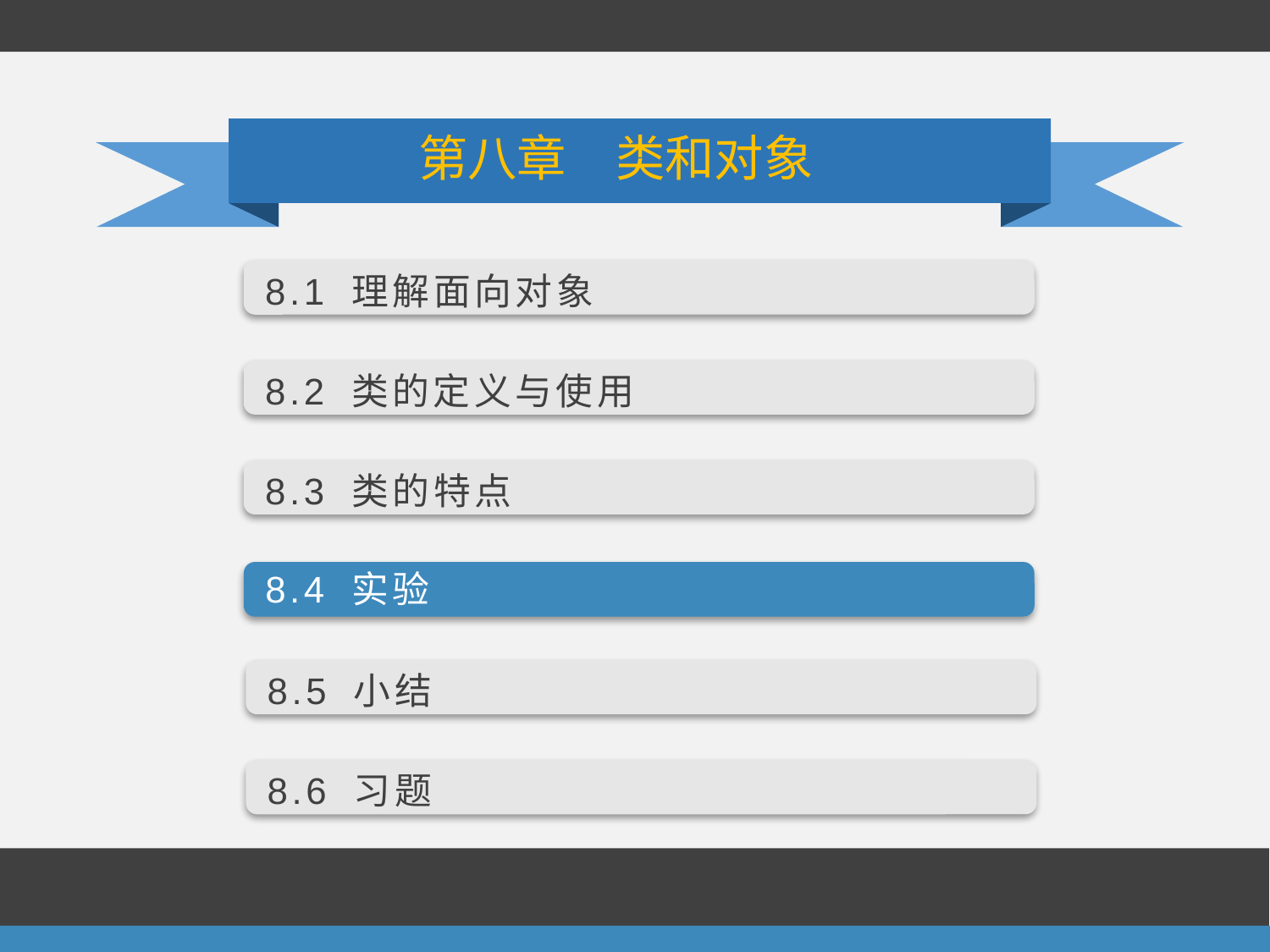

第八章　类和对象

8.1 理解面向对象

8.2 类的定义与使用

8.3 类的特点
8.4 实验

8.5 小结

8.6 习题